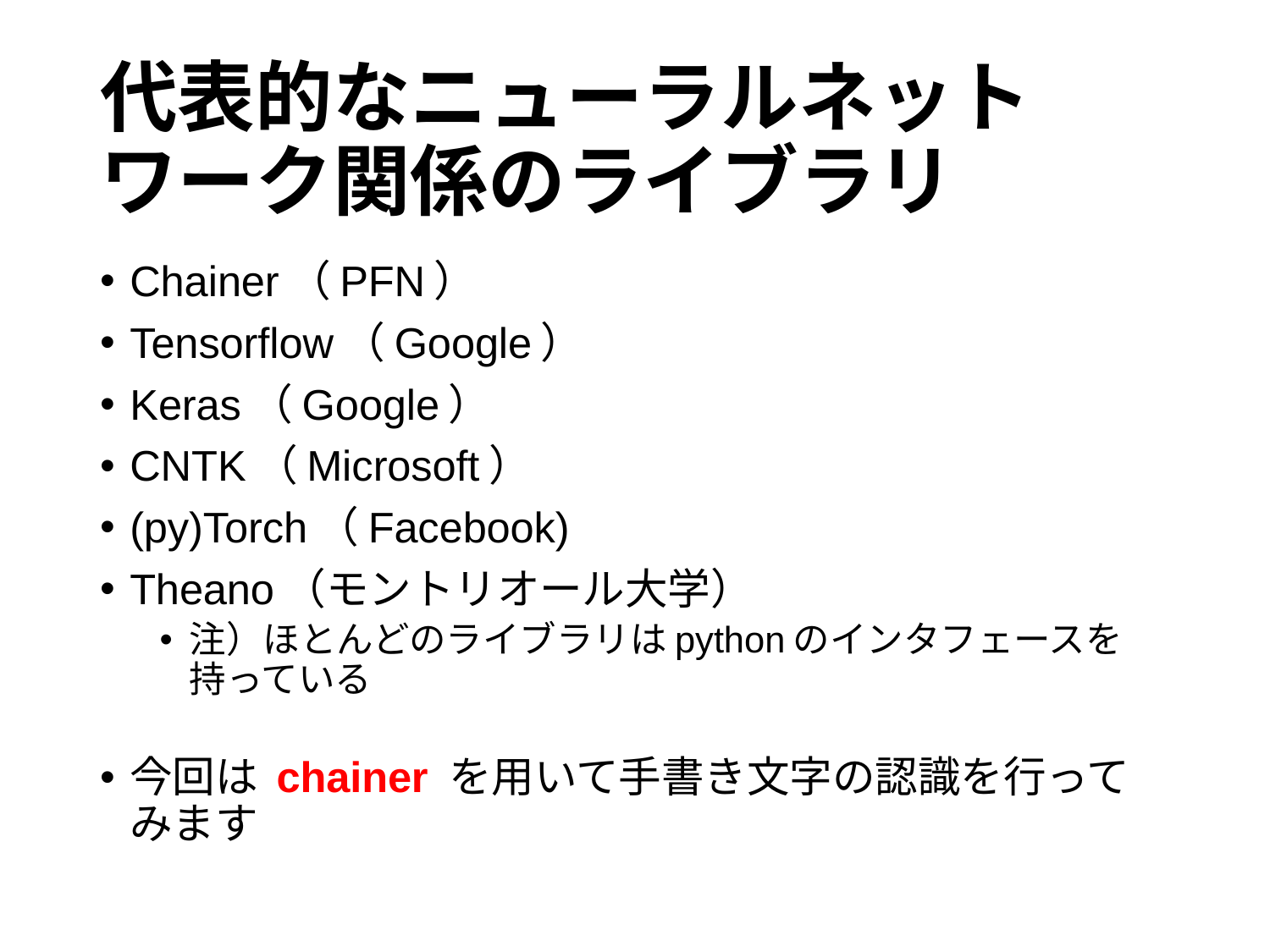

# 代表的なニューラルネットワーク関係のライブラリ
Chainer（PFN）
Tensorflow（Google）
Keras（Google）
CNTK（Microsoft）
(py)Torch（Facebook)
Theano（モントリオール大学）
注）ほとんどのライブラリはpythonのインタフェースを持っている
今回は chainer を用いて手書き文字の認識を行ってみます